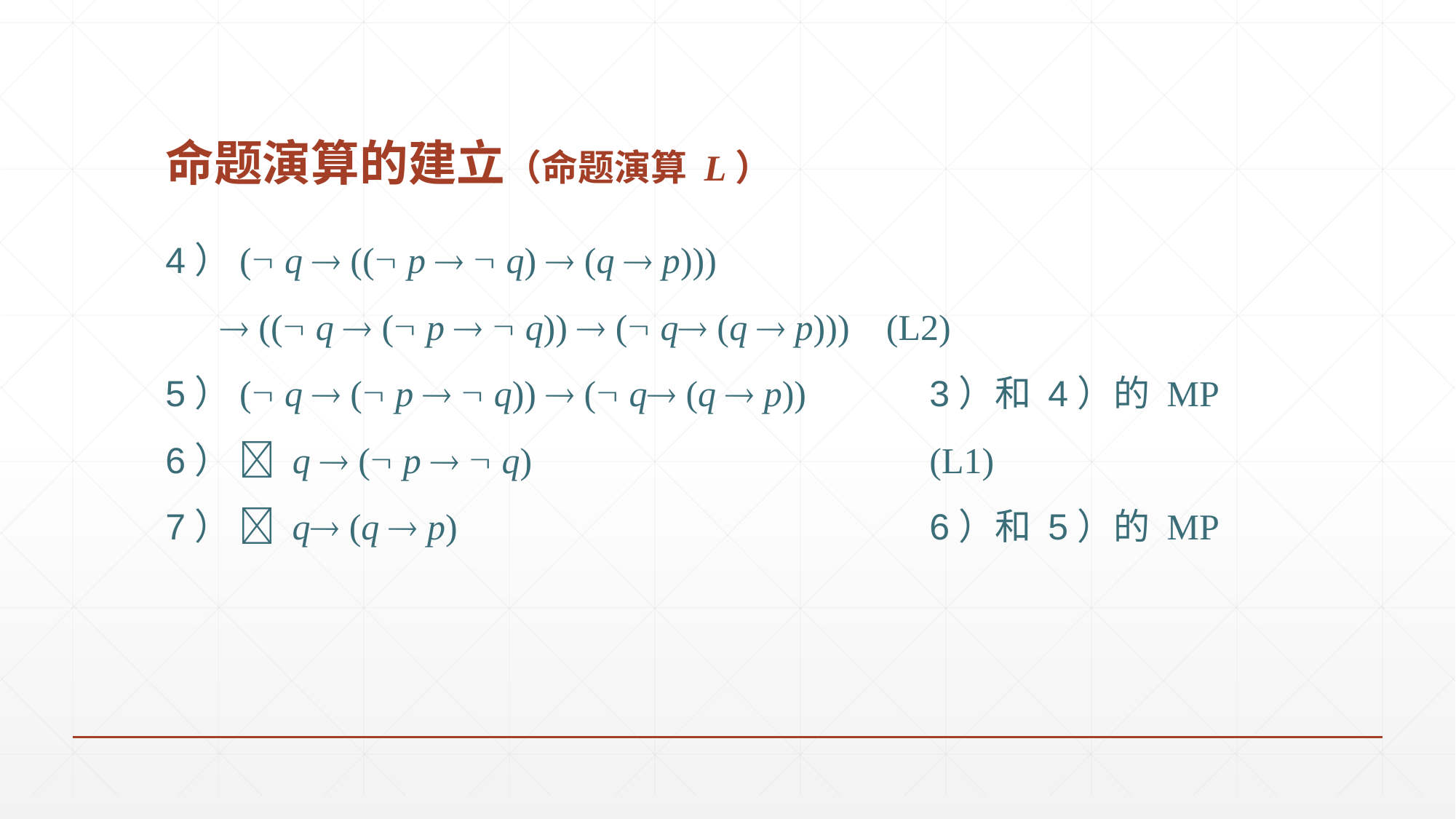

# 命题演算的建立（命题演算 L）
4）(¬ q → ((¬ p → ¬ q) → (q → p)))
      → ((¬ q → (¬ p → ¬ q)) → (¬ q→ (q → p)))    (L2)
5）(¬ q → (¬ p → ¬ q)) → (¬ q→ (q → p))  	3）和 4）的 MP
6） ¬ q → (¬ p → ¬ q) 				(L1)
7） ¬ q→ (q → p) 					6）和 5）的 MP